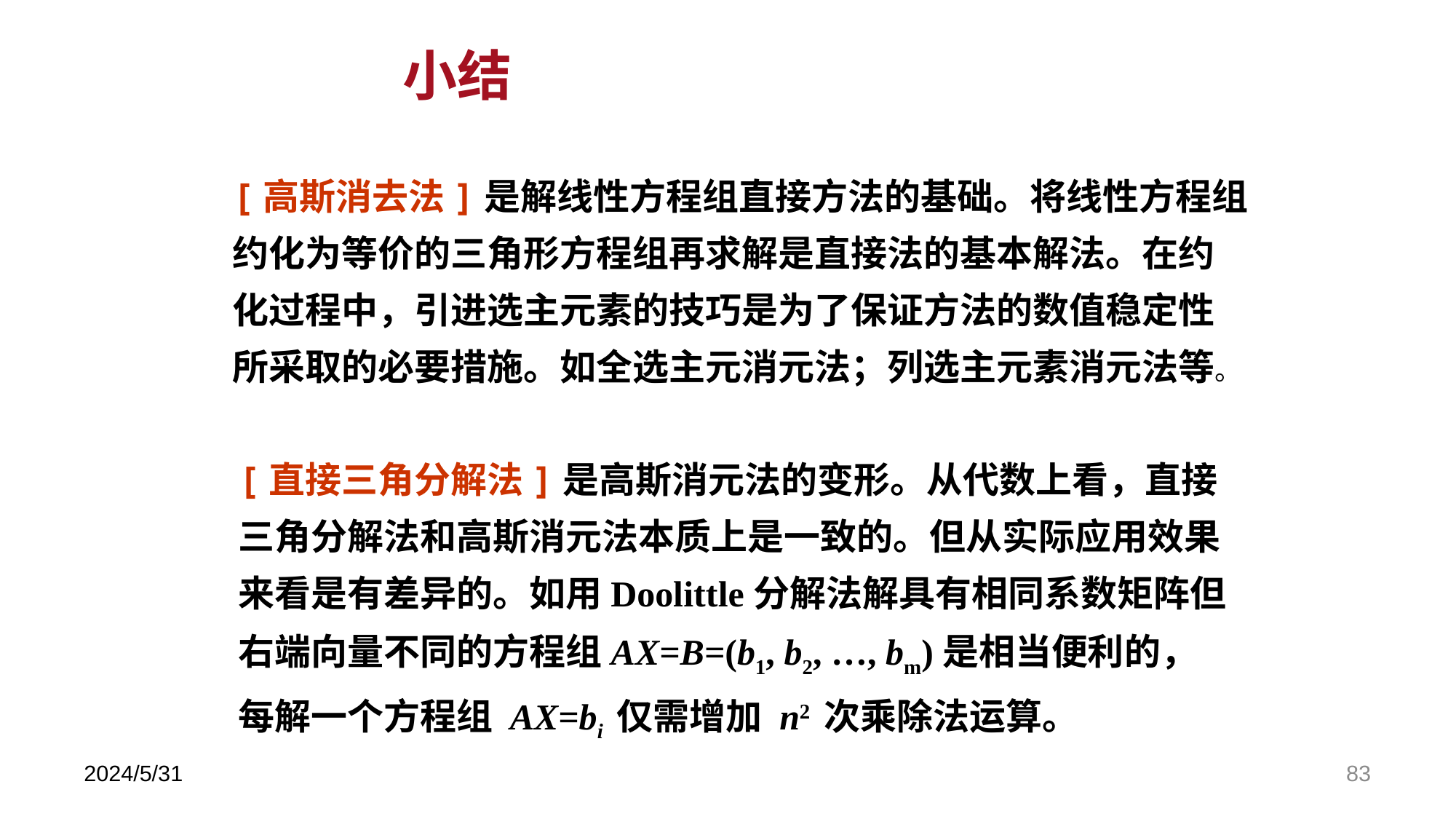

小结
[高斯消去法]是解线性方程组直接方法的基础。将线性方程组约化为等价的三角形方程组再求解是直接法的基本解法。在约化过程中，引进选主元素的技巧是为了保证方法的数值稳定性所采取的必要措施。如全选主元消元法；列选主元素消元法等。
[直接三角分解法]是高斯消元法的变形。从代数上看，直接三角分解法和高斯消元法本质上是一致的。但从实际应用效果来看是有差异的。如用Doolittle分解法解具有相同系数矩阵但右端向量不同的方程组AX=B=(b1, b2, …, bm)是相当便利的，每解一个方程组 AX=bi 仅需增加 n2 次乘除法运算。
2024/5/31
83